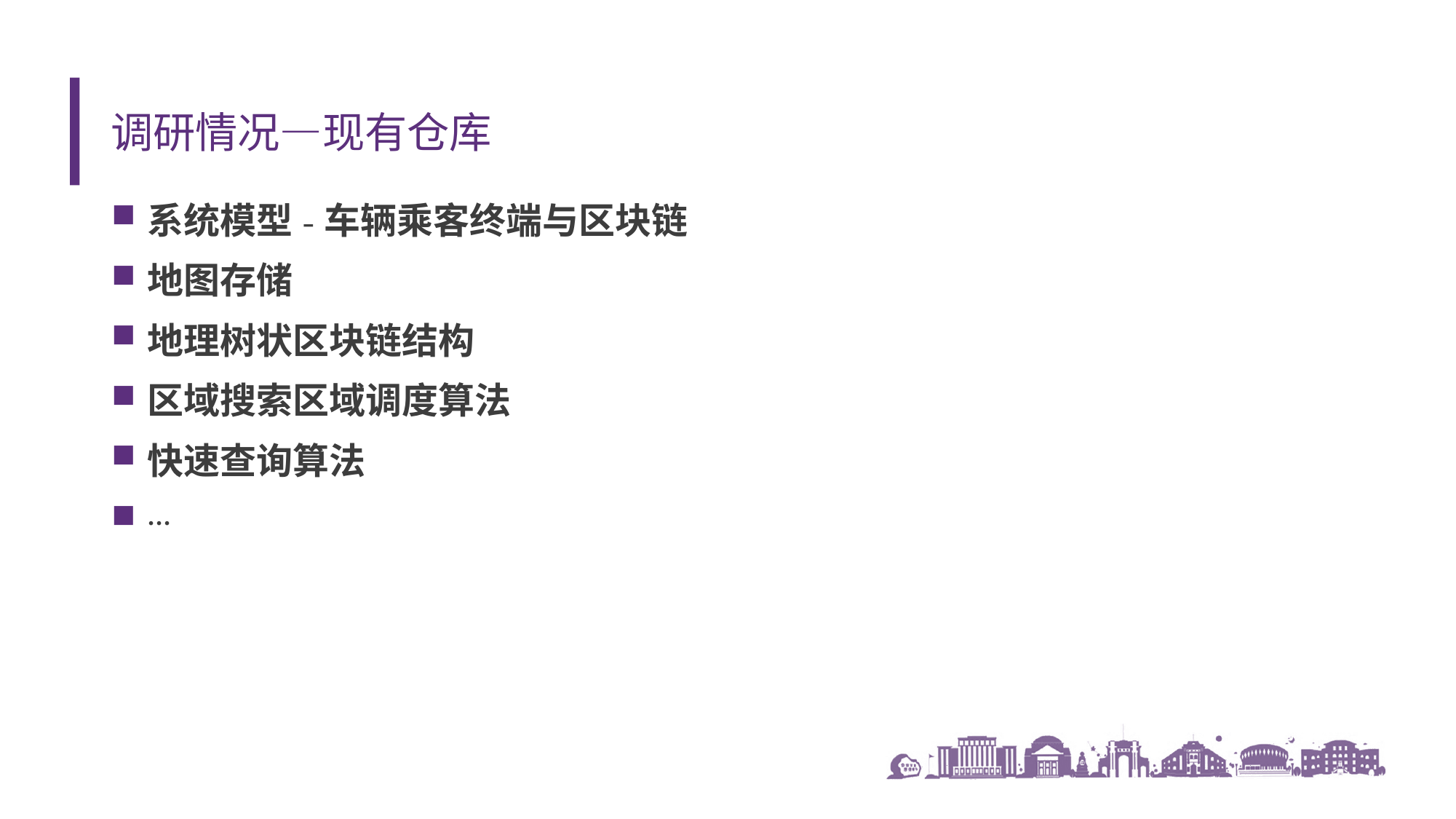

# 调研情况—现有仓库
系统模型-车辆乘客终端与区块链
地图存储
地理树状区块链结构
区域搜索区域调度算法
快速查询算法
···